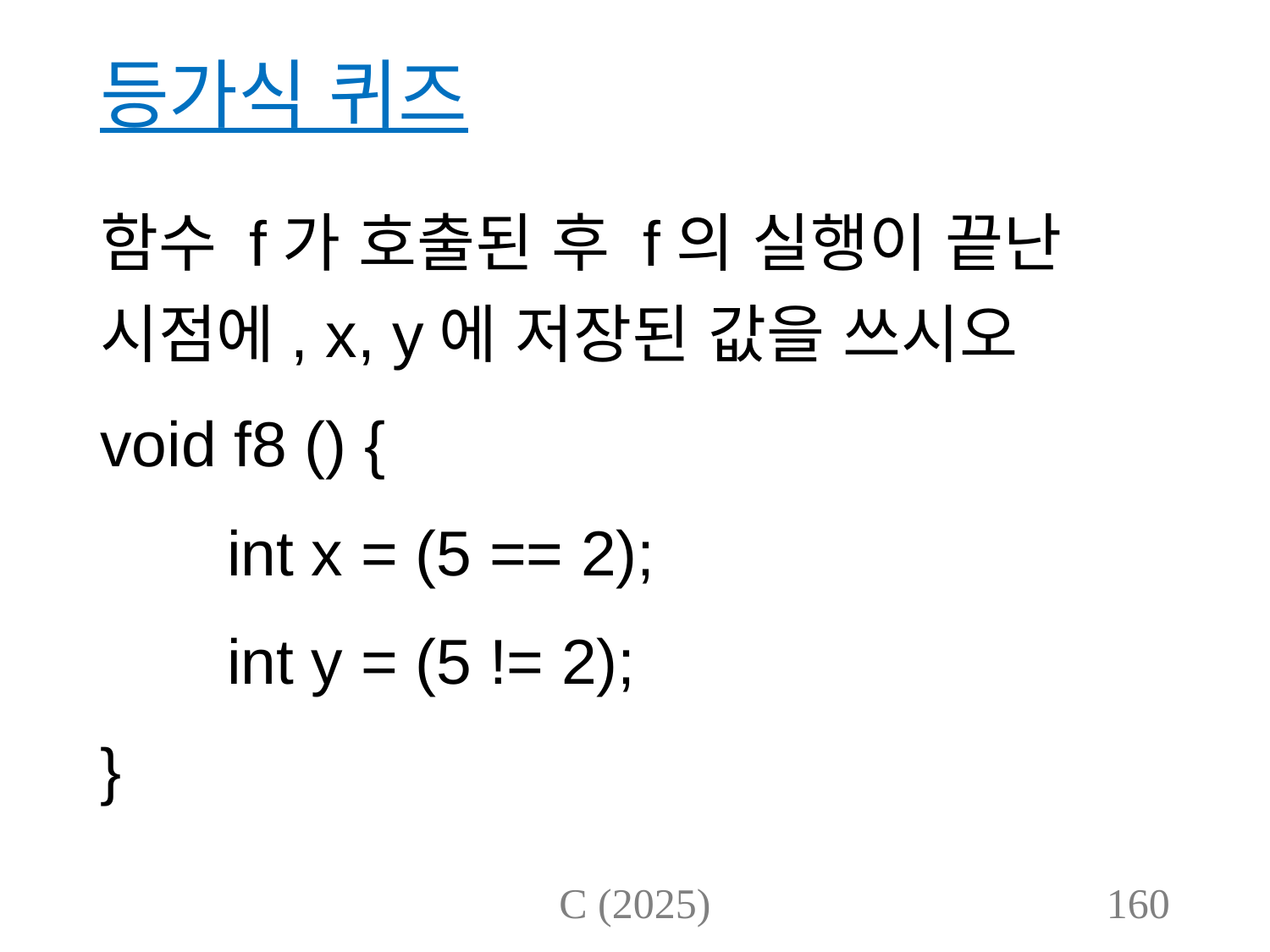

# 등가식 퀴즈
함수 f가 호출된 후 f의 실행이 끝난 시점에, x, y에 저장된 값을 쓰시오
void f8 () {
	int x = (5 == 2);
	int y = (5 != 2);
}
C (2025)
160